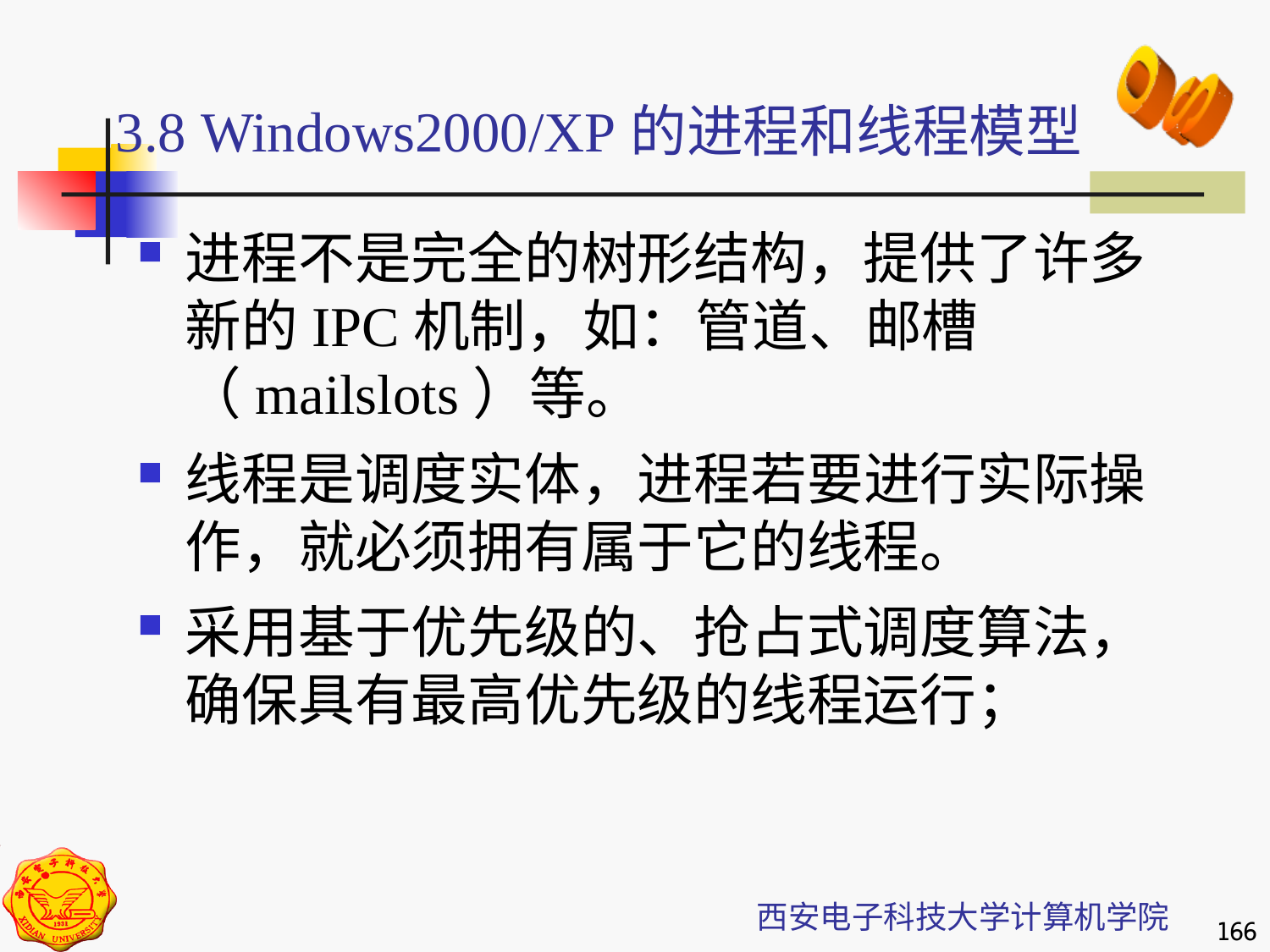

3.8 Windows2000/XP的进程和线程模型
进程不是完全的树形结构，提供了许多新的IPC机制，如：管道、邮槽（mailslots）等。
线程是调度实体，进程若要进行实际操作，就必须拥有属于它的线程。
采用基于优先级的、抢占式调度算法，确保具有最高优先级的线程运行；
166